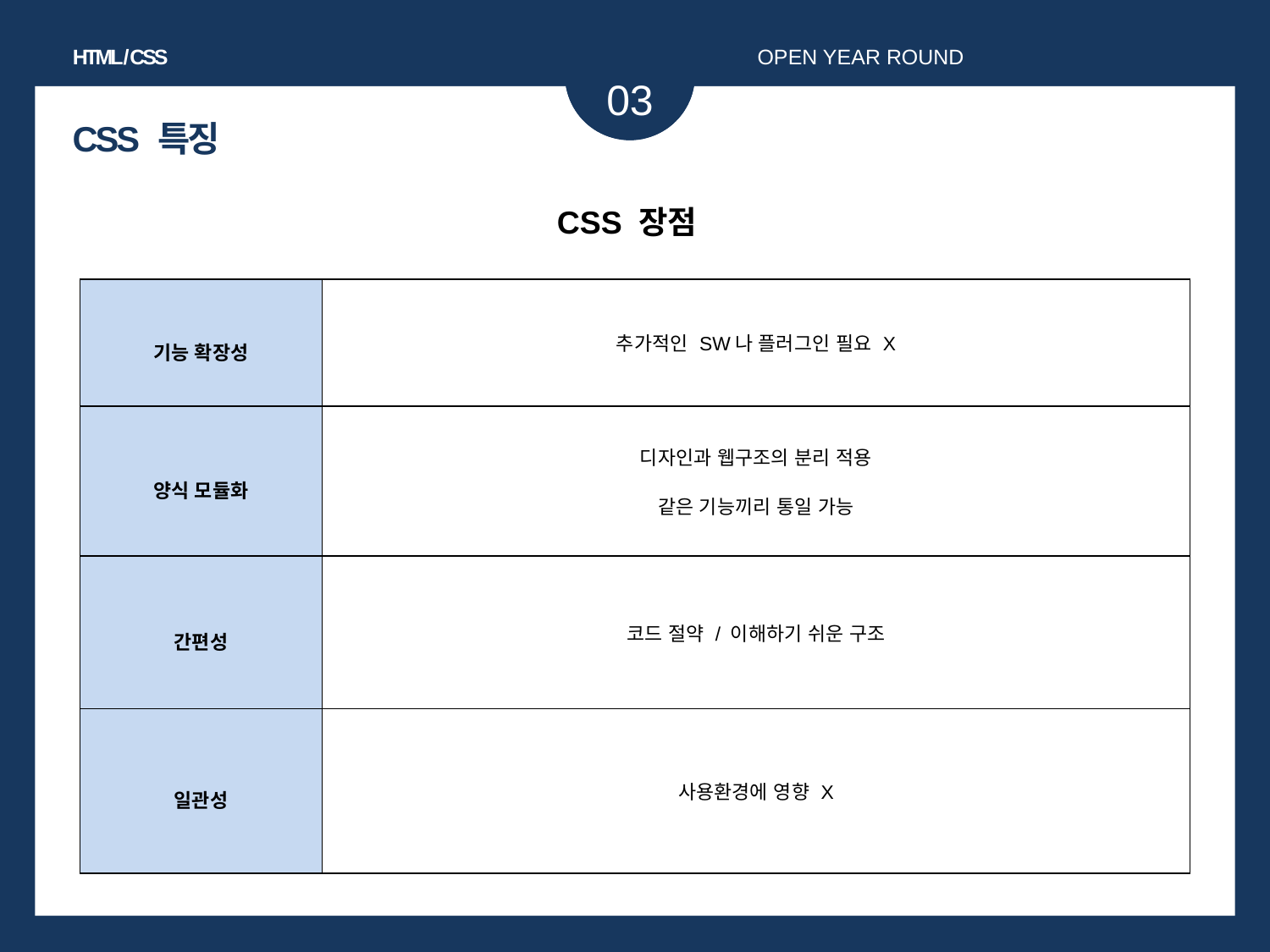

HTML / CSS
OPEN YEAR ROUND
03

CSS 특징

CSS 장점
| 기능 확장성 | 추가적인 SW나 플러그인 필요 X |
| --- | --- |
| 양식 모듈화 | 디자인과 웹구조의 분리 적용 같은 기능끼리 통일 가능 |
| 간편성 | 코드 절약 / 이해하기 쉬운 구조 |
| 일관성 | 사용환경에 영향 X |